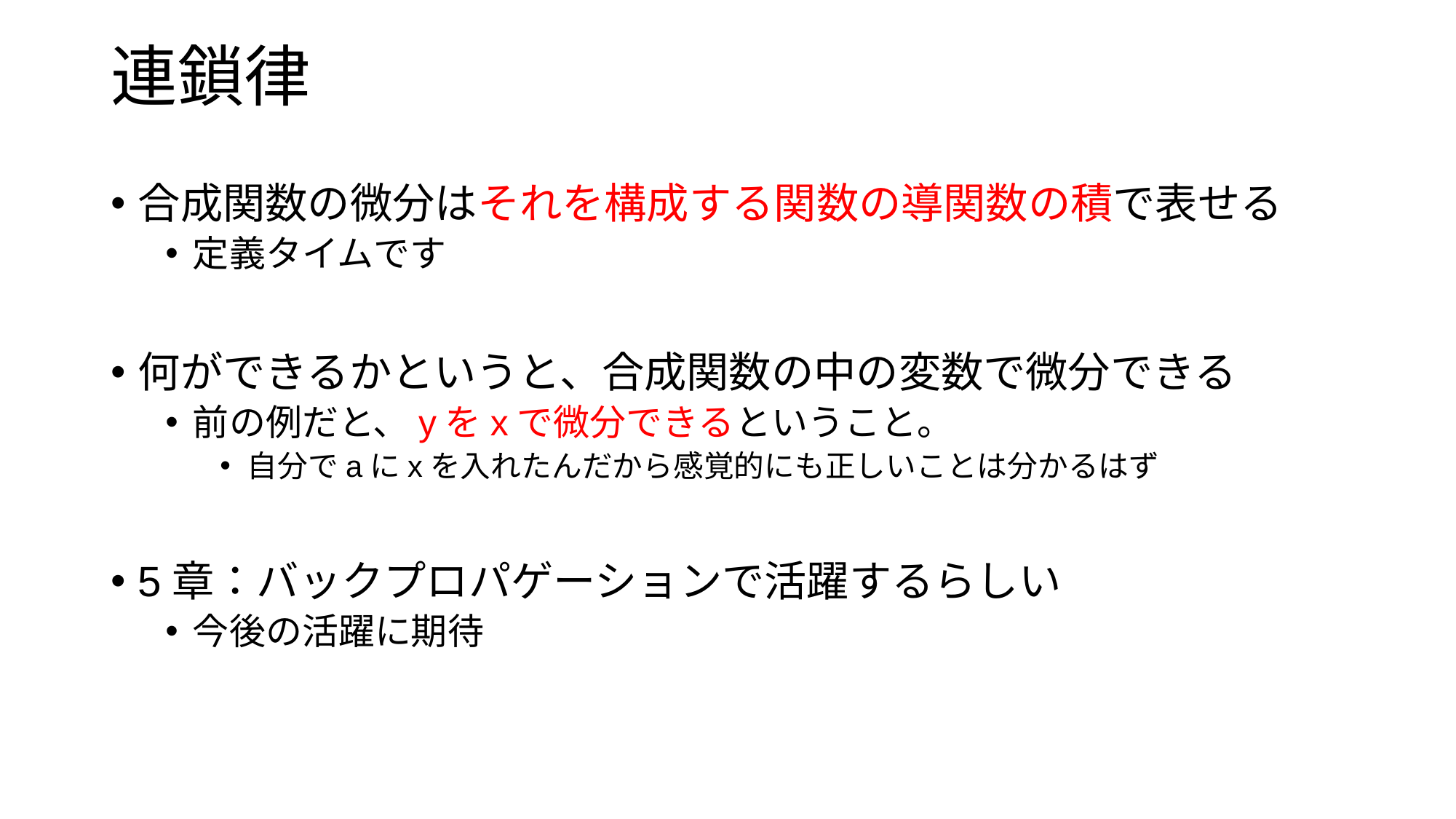

# 連鎖律
合成関数の微分はそれを構成する関数の導関数の積で表せる
定義タイムです

何ができるかというと、合成関数の中の変数で微分できる
前の例だと、yをxで微分できるということ。
自分でaにxを入れたんだから感覚的にも正しいことは分かるはず

5章：バックプロパゲーションで活躍するらしい
今後の活躍に期待